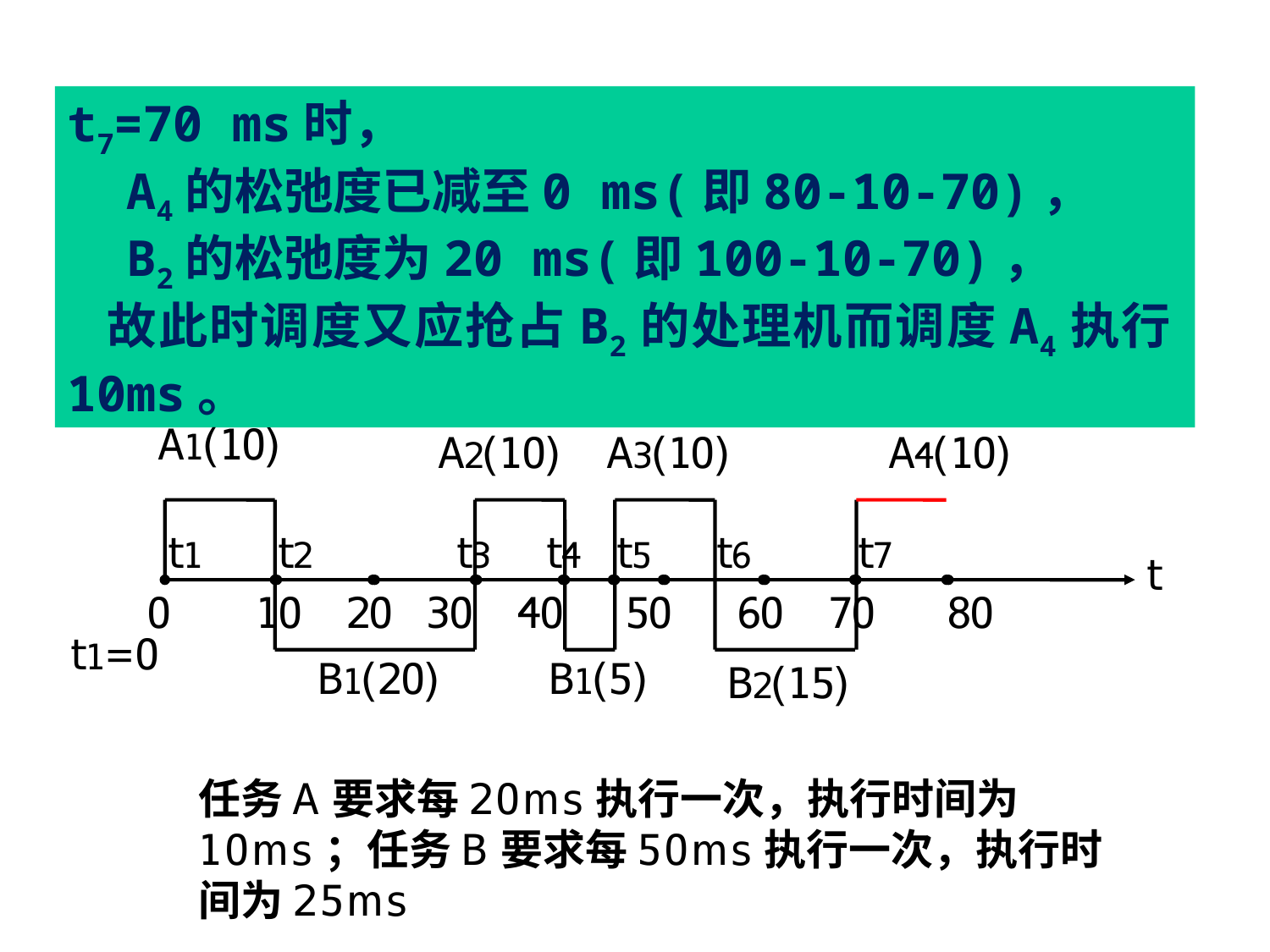

t7=70 ms时，
  A4的松弛度已减至0 ms(即80-10-70)，
  B2的松弛度为20 ms(即100-10-70)，
  故此时调度又应抢占B2的处理机而调度A4执行10ms。
A1(10)
A2(10)
A3(10)
A4(10)

t1
t2
t3
t4
t5
t6
t7
t
0

10

20

30

40

50

60

70

80

t1=0
B1(20)
B1(5)

B2(15)
任务A要求每20ms执行一次，执行时间为10ms；任务B要求每50ms执行一次，执行时间为25ms